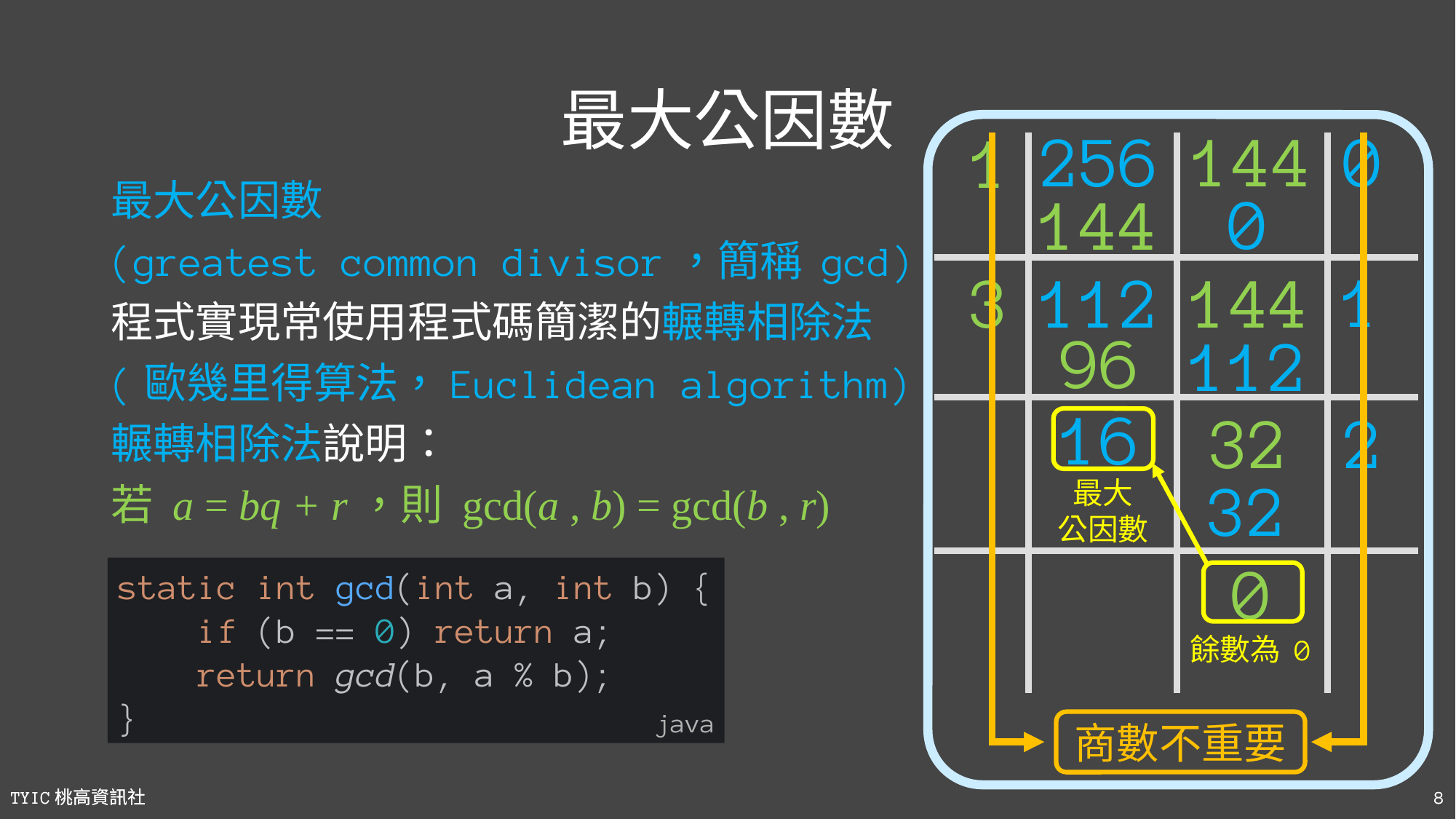

# 最大公因數
256
144
0
1

0
144
最大公因數
(greatest common divisor，簡稱 gcd)
程式實現常使用程式碼簡潔的輾轉相除法
(歐幾里得算法，Euclidean algorithm)
輾轉相除法說明：
若 a = bq + r，則 gcd(a , b) = gcd(b , r)
1
112
144
3
96
112
16
32
2

32
最大
公因數
0
static int gcd(int a, int b) {
    if (b == 0) return a;
    return gcd(b, a % b);
}
java

餘數為 0
商數不重要